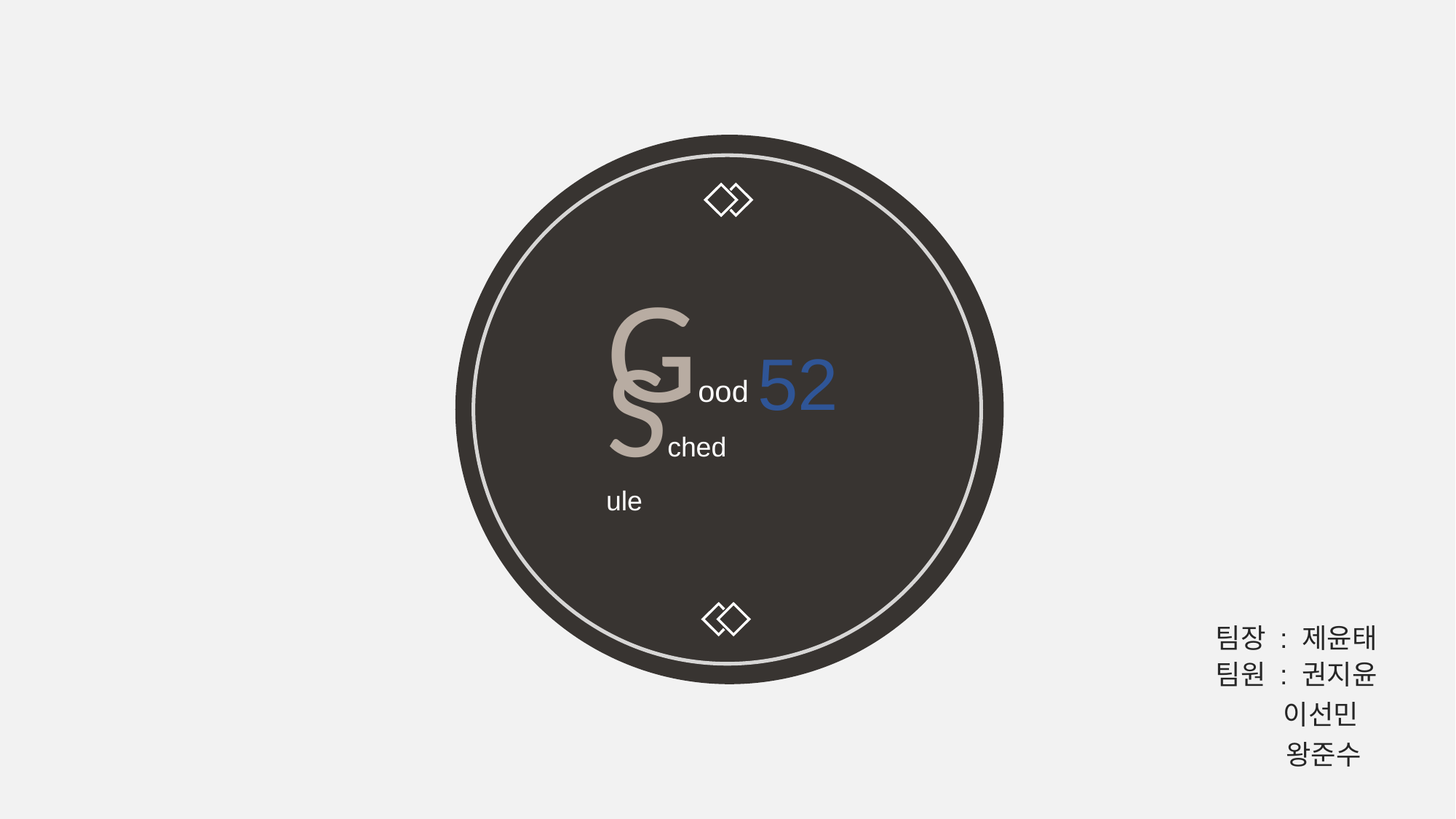

Good
Schedule
52

팀장 : 제윤태
팀원 : 권지윤
        이선민
        왕준수